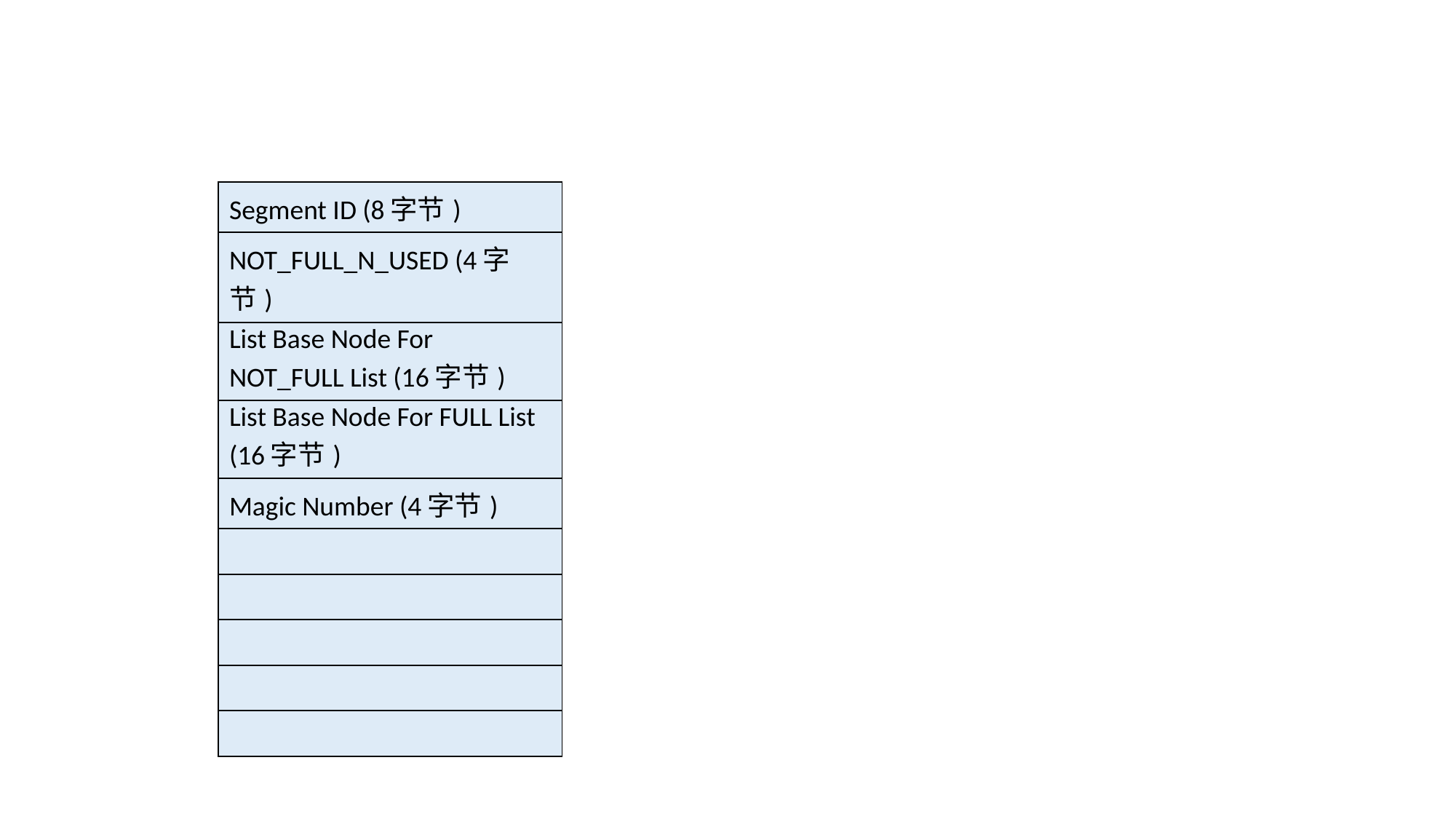

| Segment ID (8字节) |
| --- |
| NOT\_FULL\_N\_USED (4字节) |
| List Base Node For NOT\_FULL List (16字节) |
| List Base Node For FULL List (16字节) |
| Magic Number (4字节) |
|  |
|  |
|  |
|  |
|  |